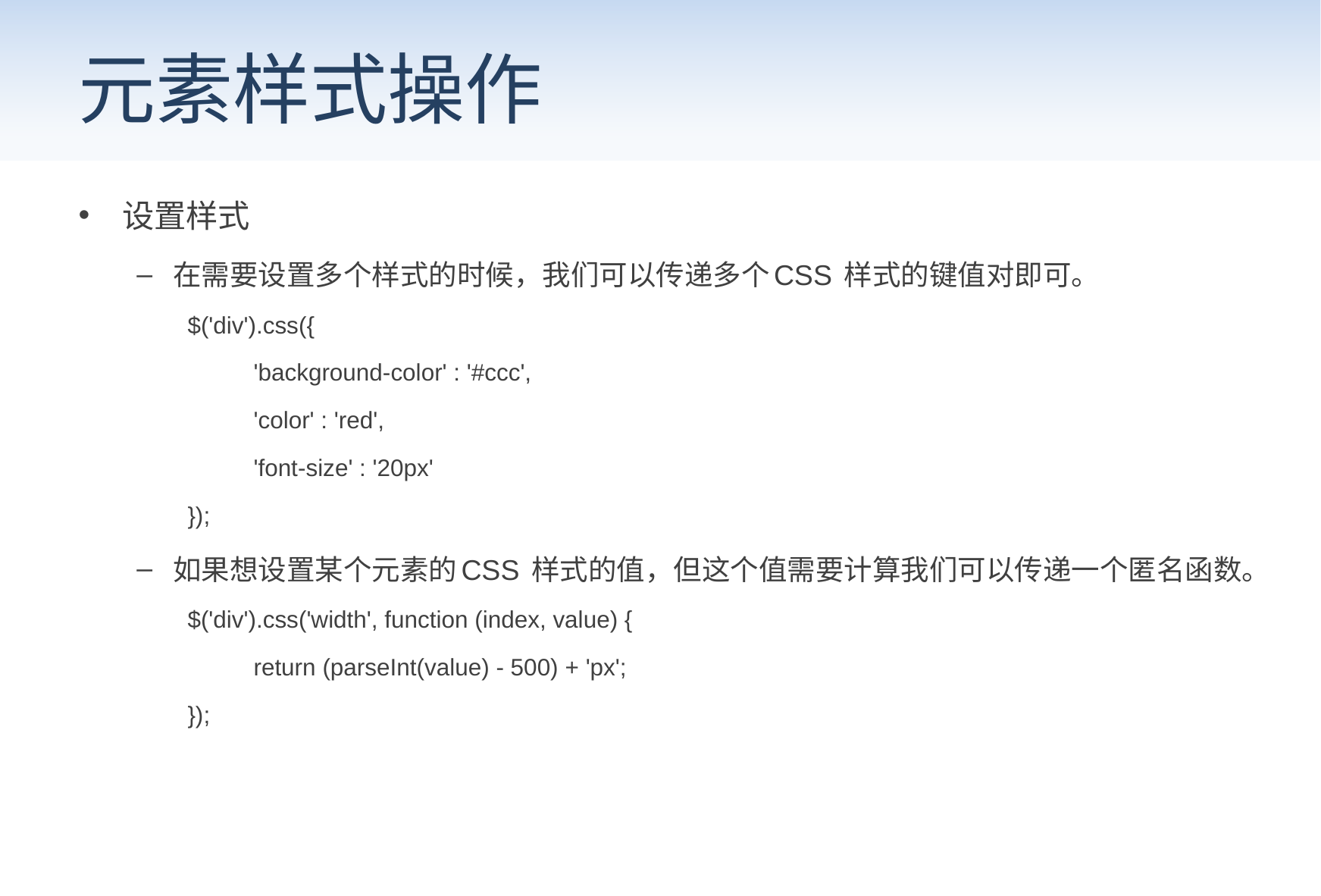

# 元素样式操作
设置样式
在需要设置多个样式的时候，我们可以传递多个CSS 样式的键值对即可。
$('div').css({
	'background-color' : '#ccc',
	'color' : 'red',
	'font-size' : '20px'
});
如果想设置某个元素的CSS 样式的值，但这个值需要计算我们可以传递一个匿名函数。
$('div').css('width', function (index, value) {
	return (parseInt(value) - 500) + 'px';
});